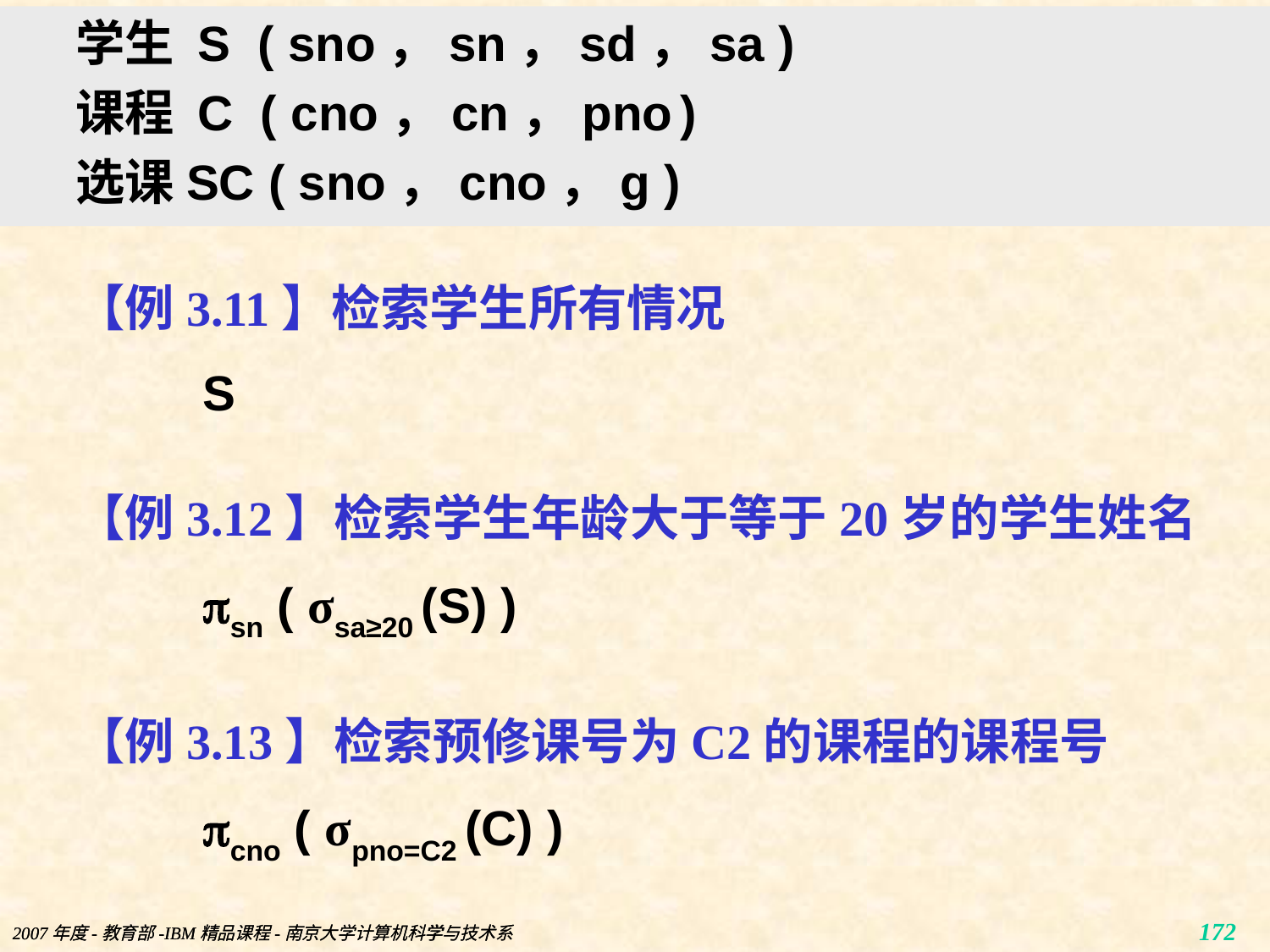

# 3.3.5  关系代数实例
学生 S  ( sno，sn，sd，sa )
课程 C  ( cno，cn，pno )
选课SC ( sno，cno，g )
【例3.11】检索学生所有情况
S

【例3.12】检索学生年龄大于等于20岁的学生姓名
πsn ( σsa≥20 (S) )

【例3.13】检索预修课号为C2的课程的课程号
πcno ( σpno=C2 (C) )
172
2007年度-教育部-IBM精品课程-南京大学计算机科学与技术系
2007年度-教育部-IBM精品课程-南京大学计算机科学与技术系